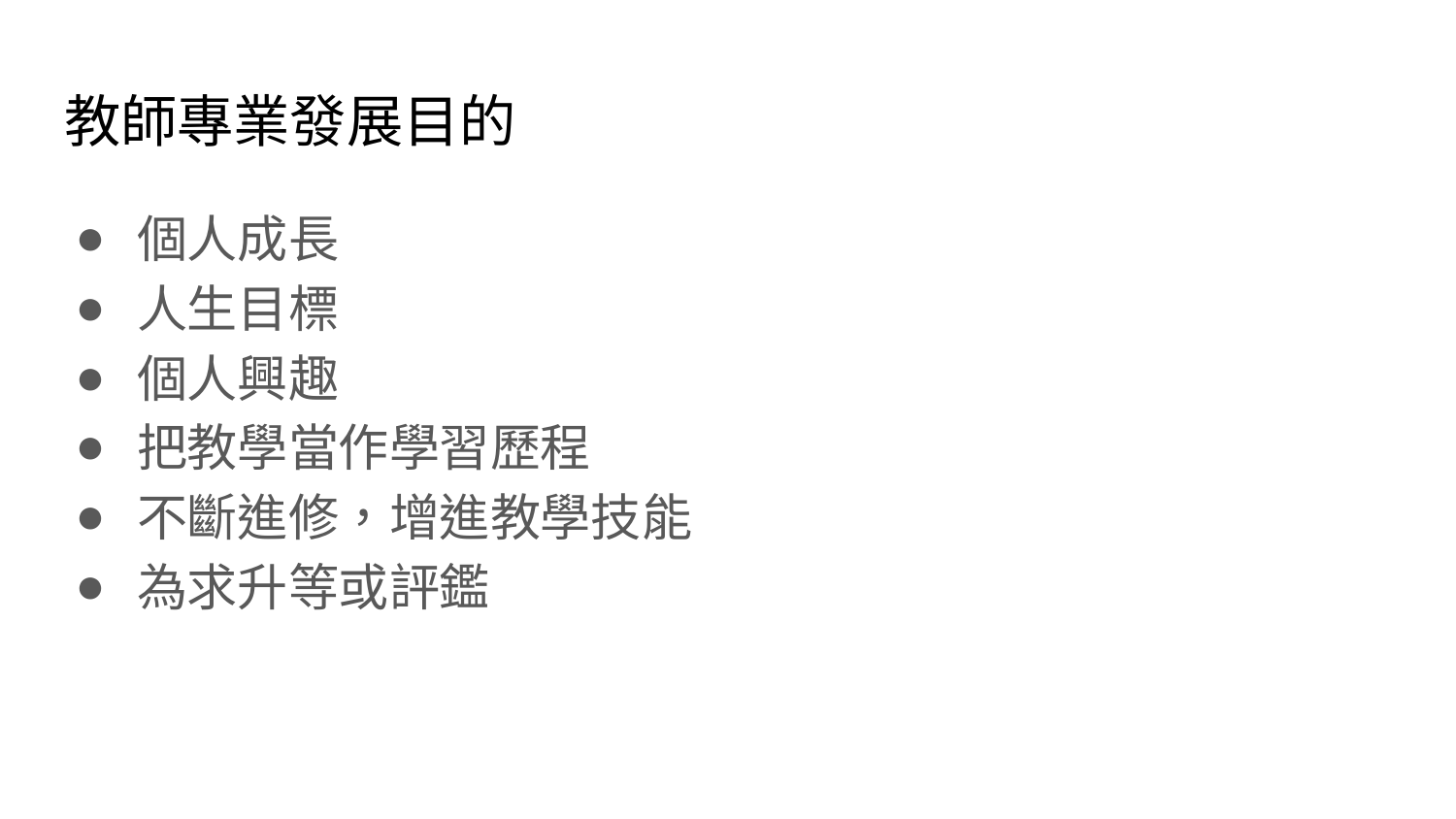

# 教師專業發展目的
個人成長
人生目標
個人興趣
把教學當作學習歷程
不斷進修，增進教學技能
為求升等或評鑑